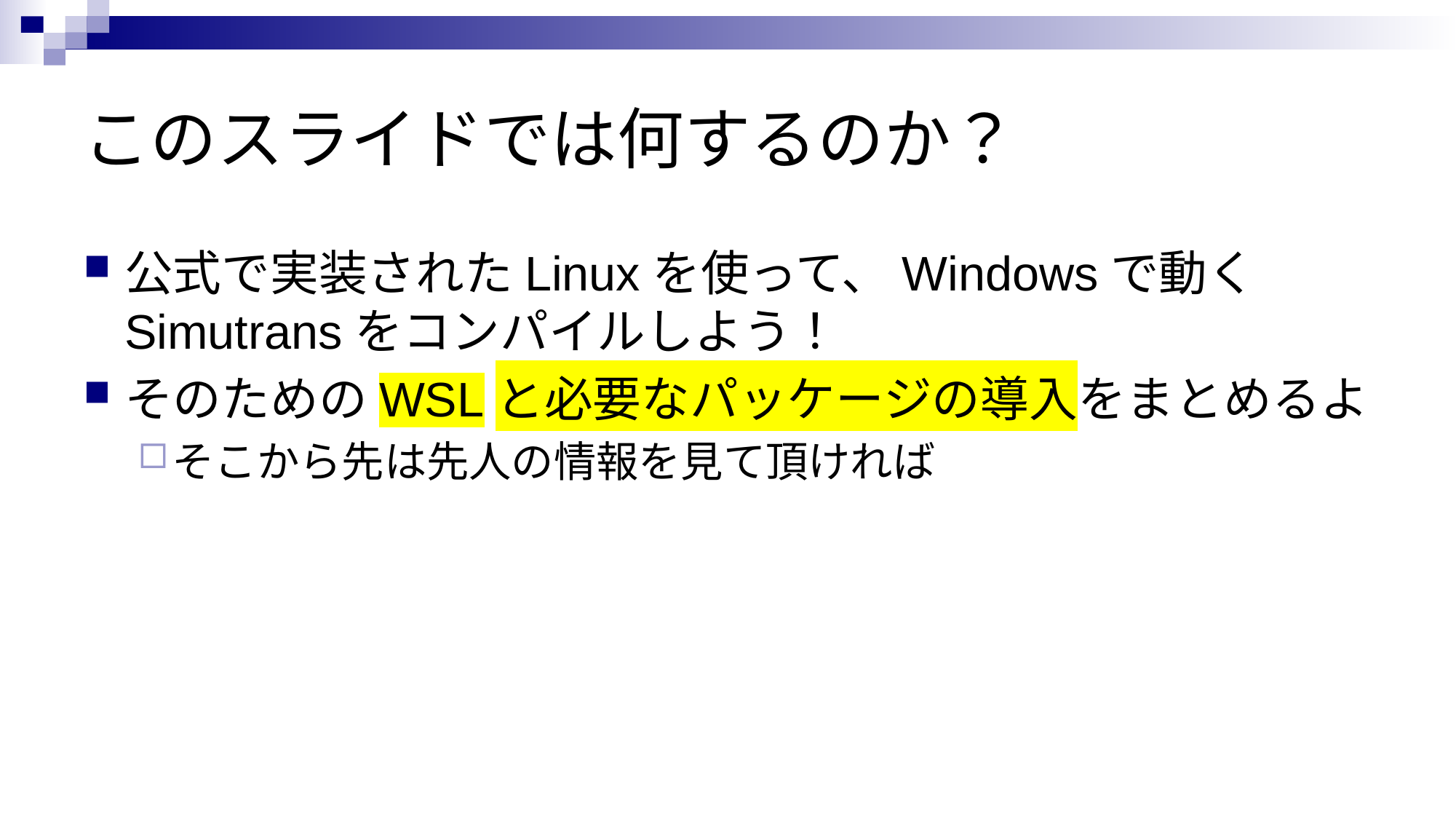

# このスライドでは何するのか？
公式で実装されたLinuxを使って、Windowsで動くSimutransをコンパイルしよう！
そのためのWSLと必要なパッケージの導入をまとめるよ
そこから先は先人の情報を見て頂ければ